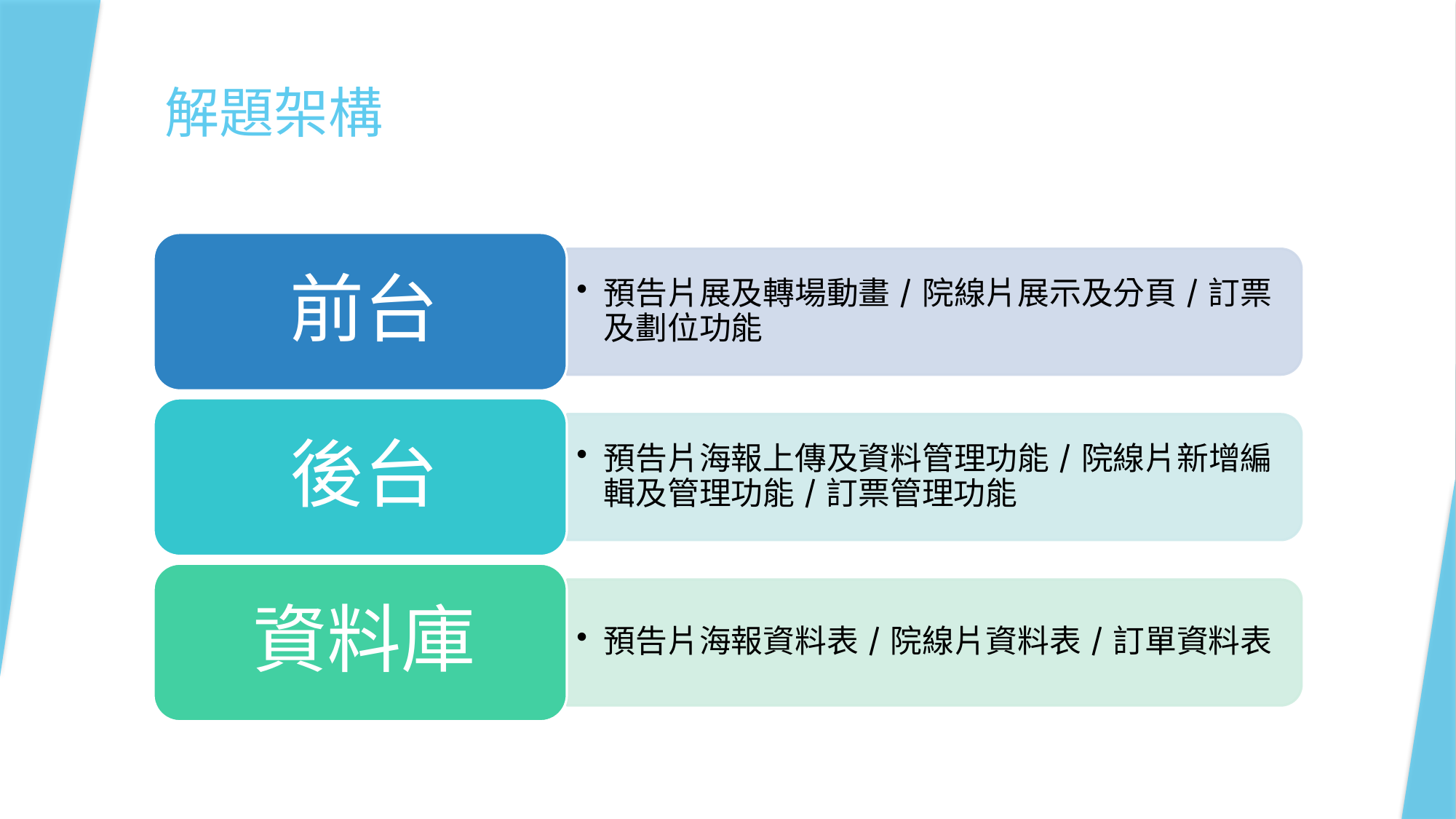

# 解題架構
預告片展及轉場動畫/院線片展示及分頁/訂票及劃位功能
前台
預告片海報上傳及資料管理功能/院線片新增編輯及管理功能/訂票管理功能
後台
預告片海報資料表/院線片資料表/訂單資料表
資料庫